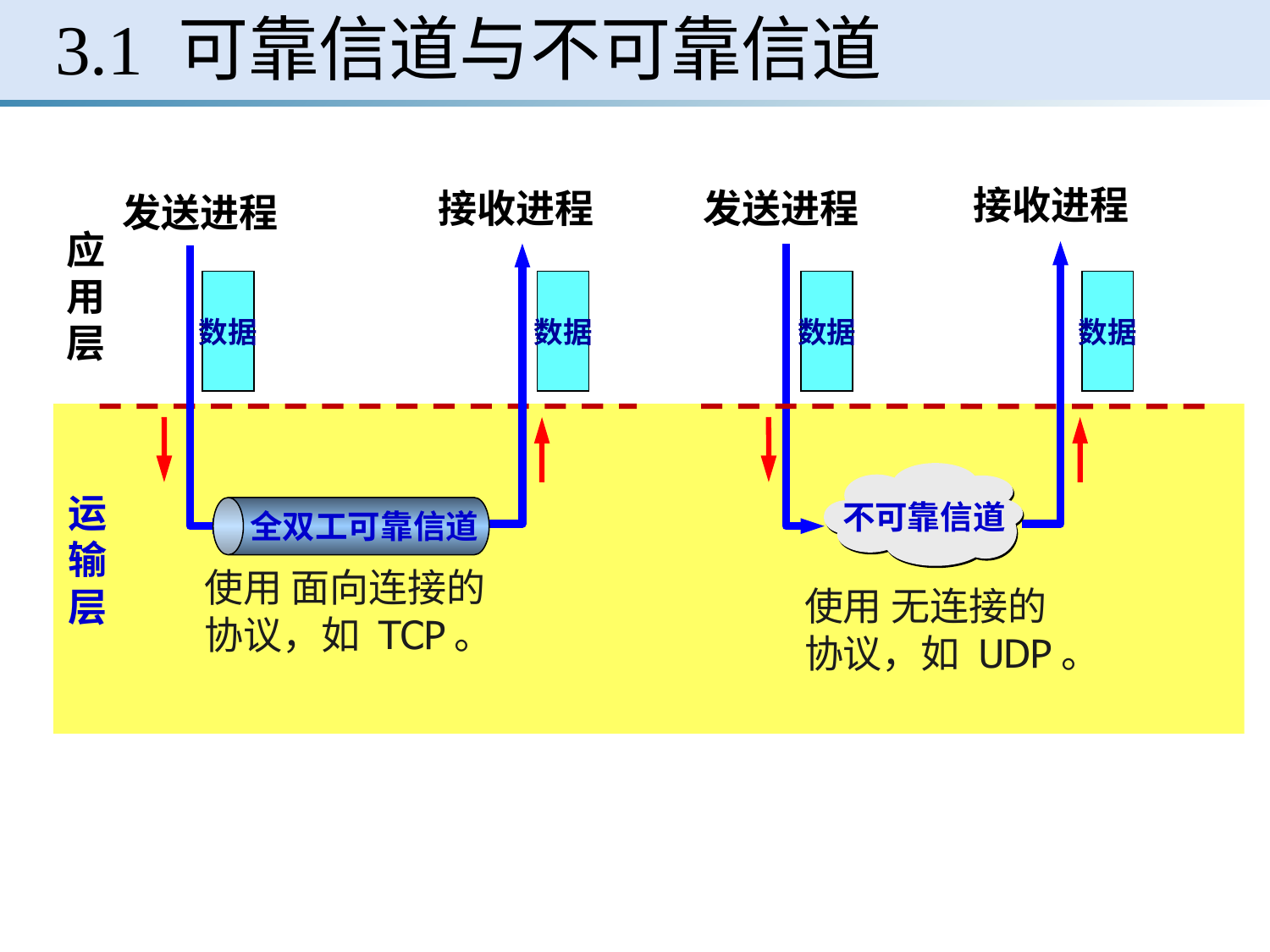

# 3.1 可靠信道与不可靠信道
接收进程
接收进程
发送进程
发送进程
应
用
层

数据
数据
数据
数据

运
输
层
不可靠信道

全双工可靠信道
使用 面向连接的
协议，如 TCP。
使用 无连接的
协议，如 UDP。